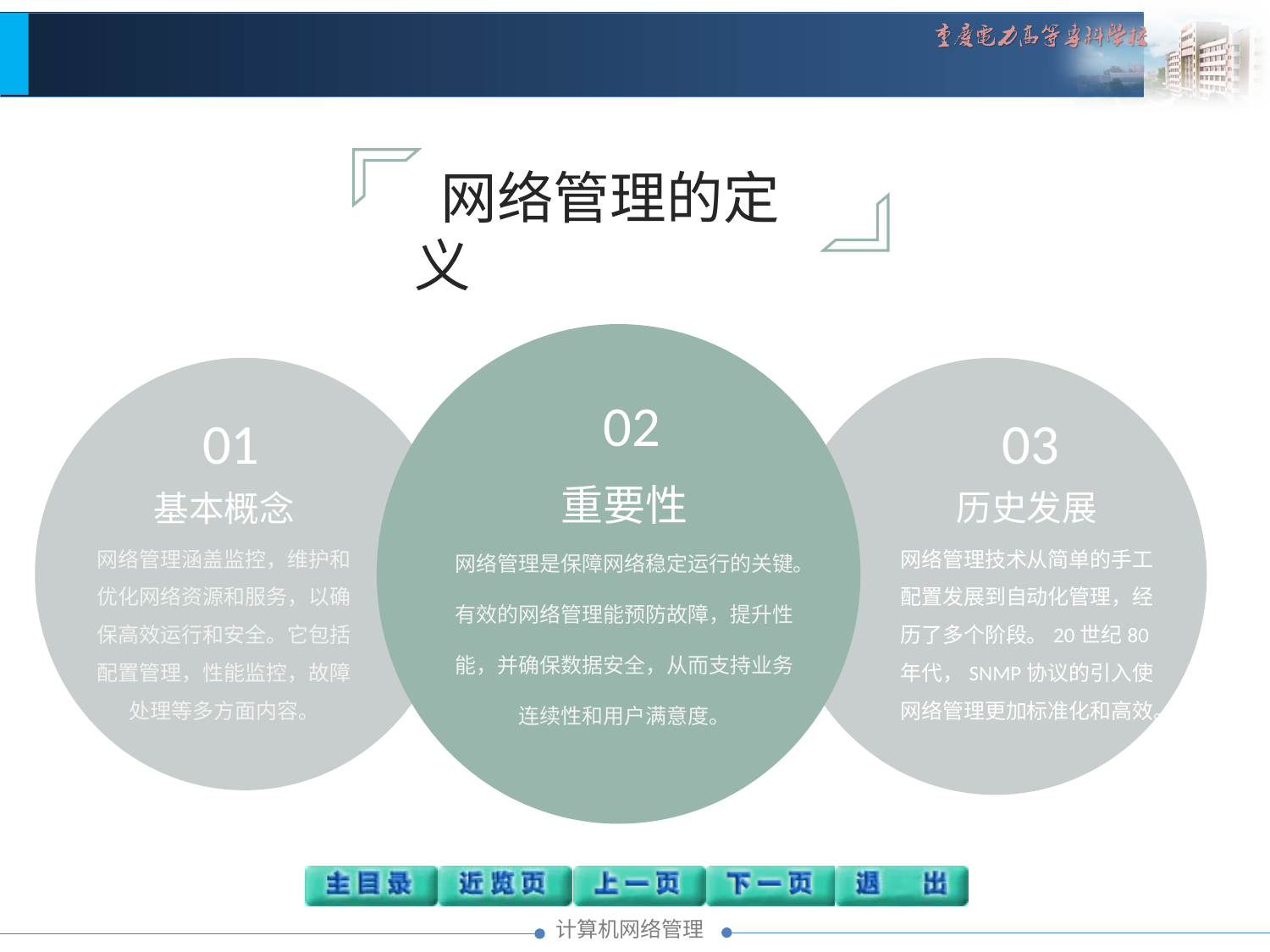

网络管理的定义

02
01
03
重要性
历史发展
基本概念
网络管理是保障网络稳定运行的关键。有效的网络管理能预防故障，提升性能，并确保数据安全，从而支持业务连续性和用户满意度。
网络管理涵盖监控，维护和优化网络资源和服务，以确保高效运行和安全。它包括配置管理，性能监控，故障处理等多方面内容。
网络管理技术从简单的手工配置发展到自动化管理，经历了多个阶段。20世纪80年代，SNMP协议的引入使网络管理更加标准化和高效。